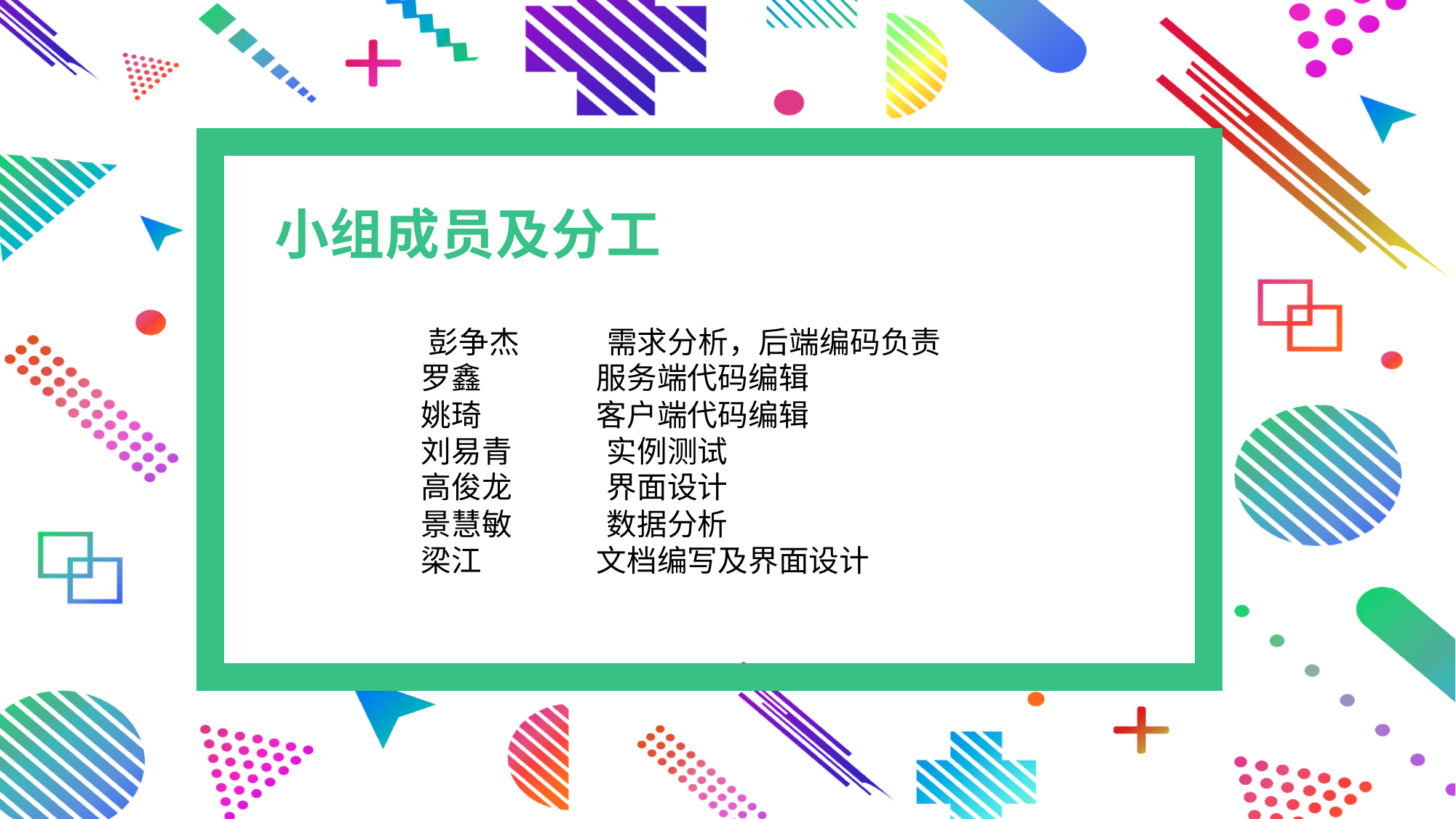

小组成员及分工

          彭争杰             需求分析，后端编码负责
        罗鑫                 服务端代码编辑
        姚琦                 客户端代码编辑
        刘易青              实例测试
        高俊龙              界面设计
        景慧敏              数据分析
        梁江                 文档编写及界面设计